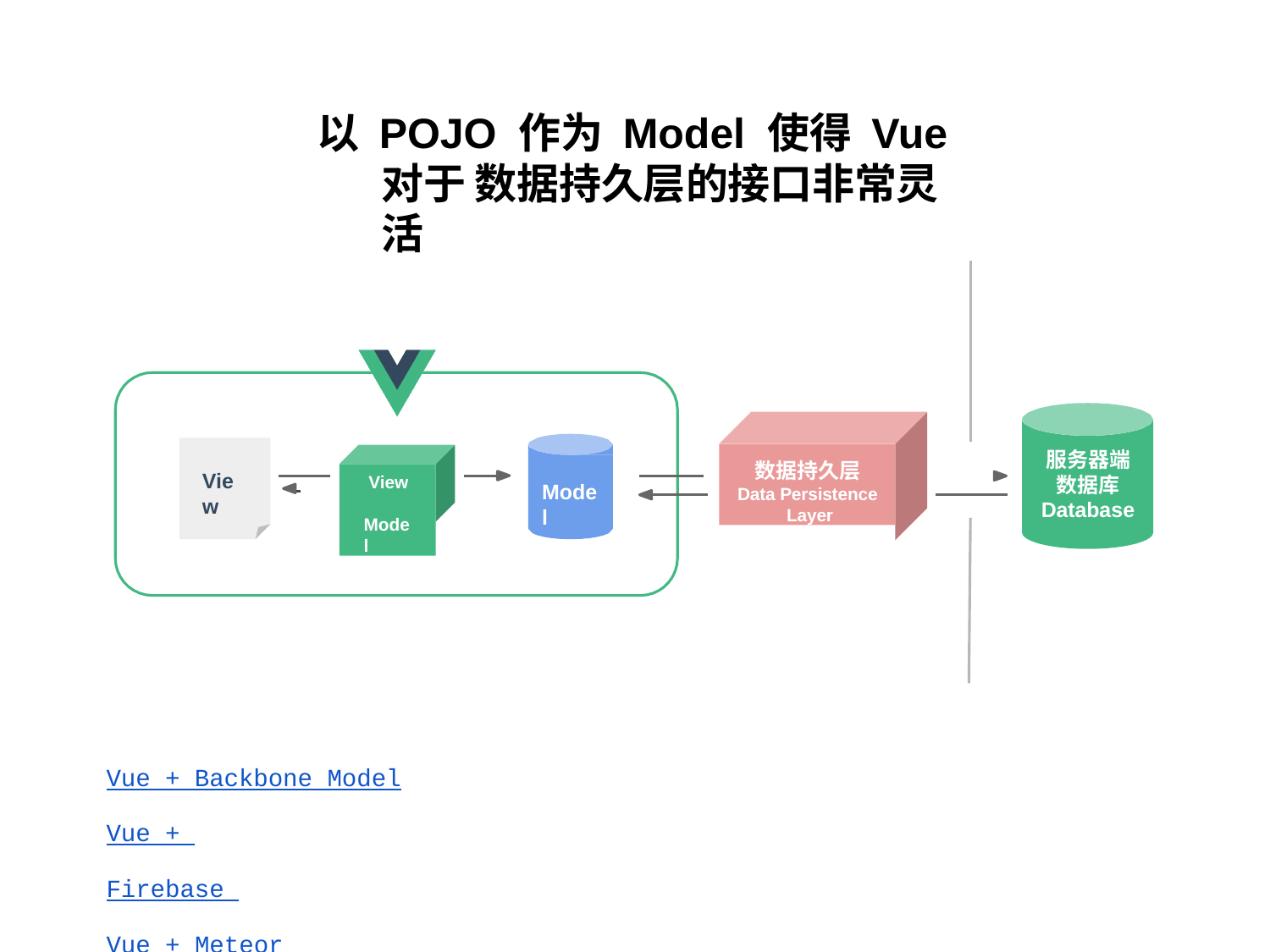

# 以 POJO 作为 Model 使得 Vue 对于 数据持久层的接口非常灵活

服务器端 数据库 Database
数据持久层 Data Persistence  Layer

View  Model
View

Model

Vue + Backbone Model
Vue + Firebase  Vue + Meteor